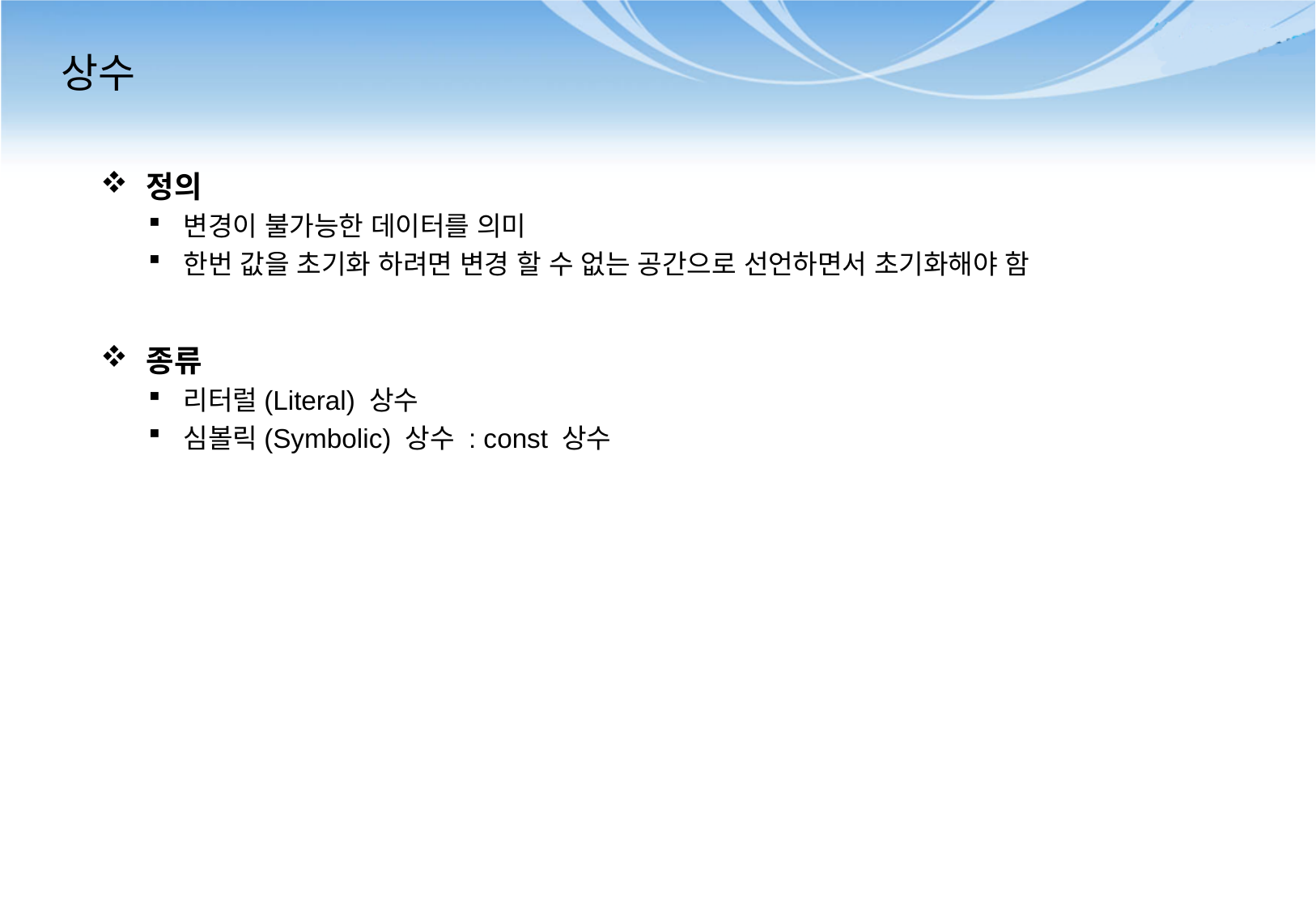

# 상수
정의
변경이 불가능한 데이터를 의미
한번 값을 초기화 하려면 변경 할 수 없는 공간으로 선언하면서 초기화해야 함

종류
리터럴(Literal) 상수
심볼릭(Symbolic) 상수 : const 상수